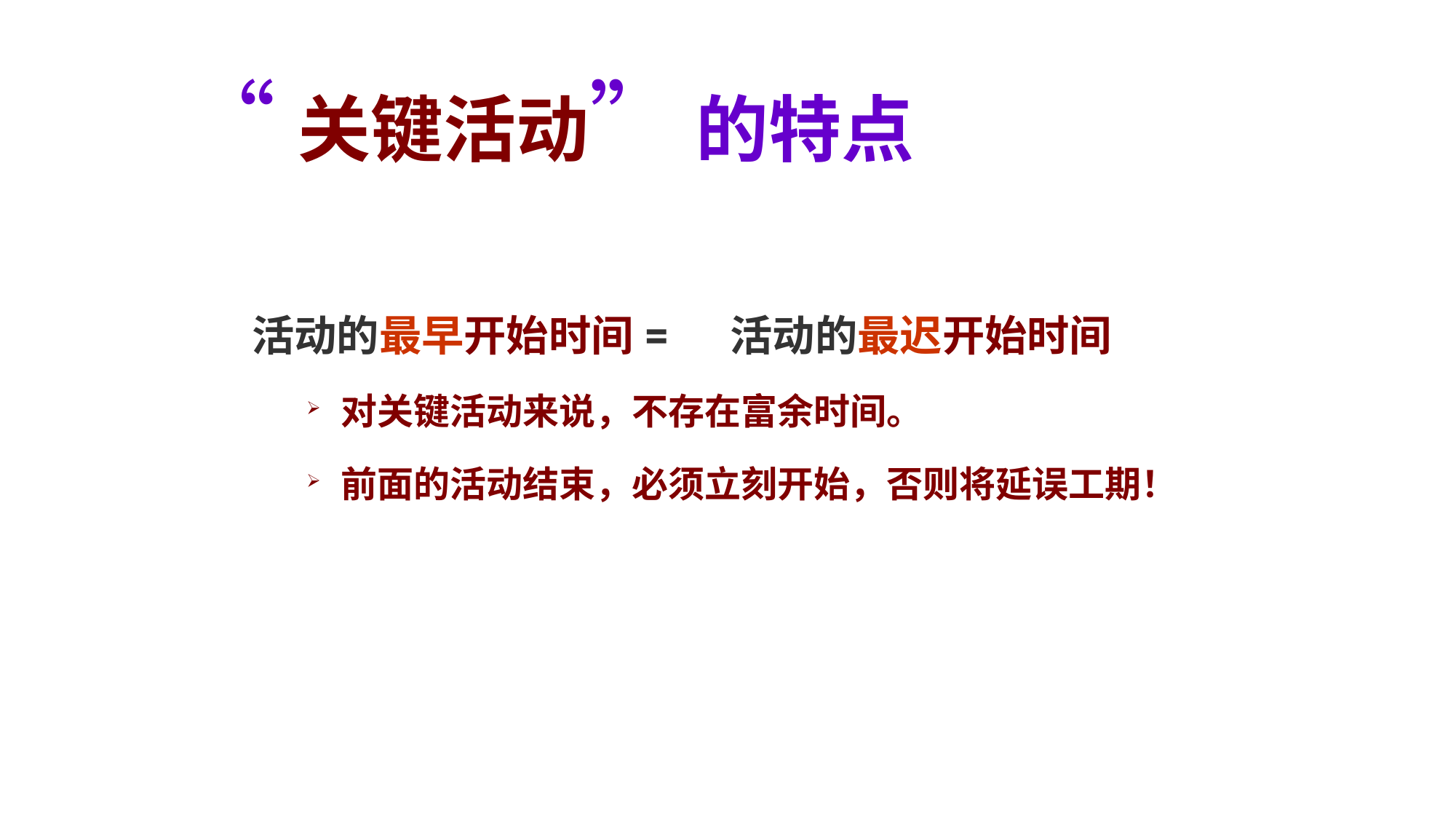

“关键活动” 的特点
活动的最早开始时间=  活动的最迟开始时间
对关键活动来说，不存在富余时间。
前面的活动结束，必须立刻开始，否则将延误工期！